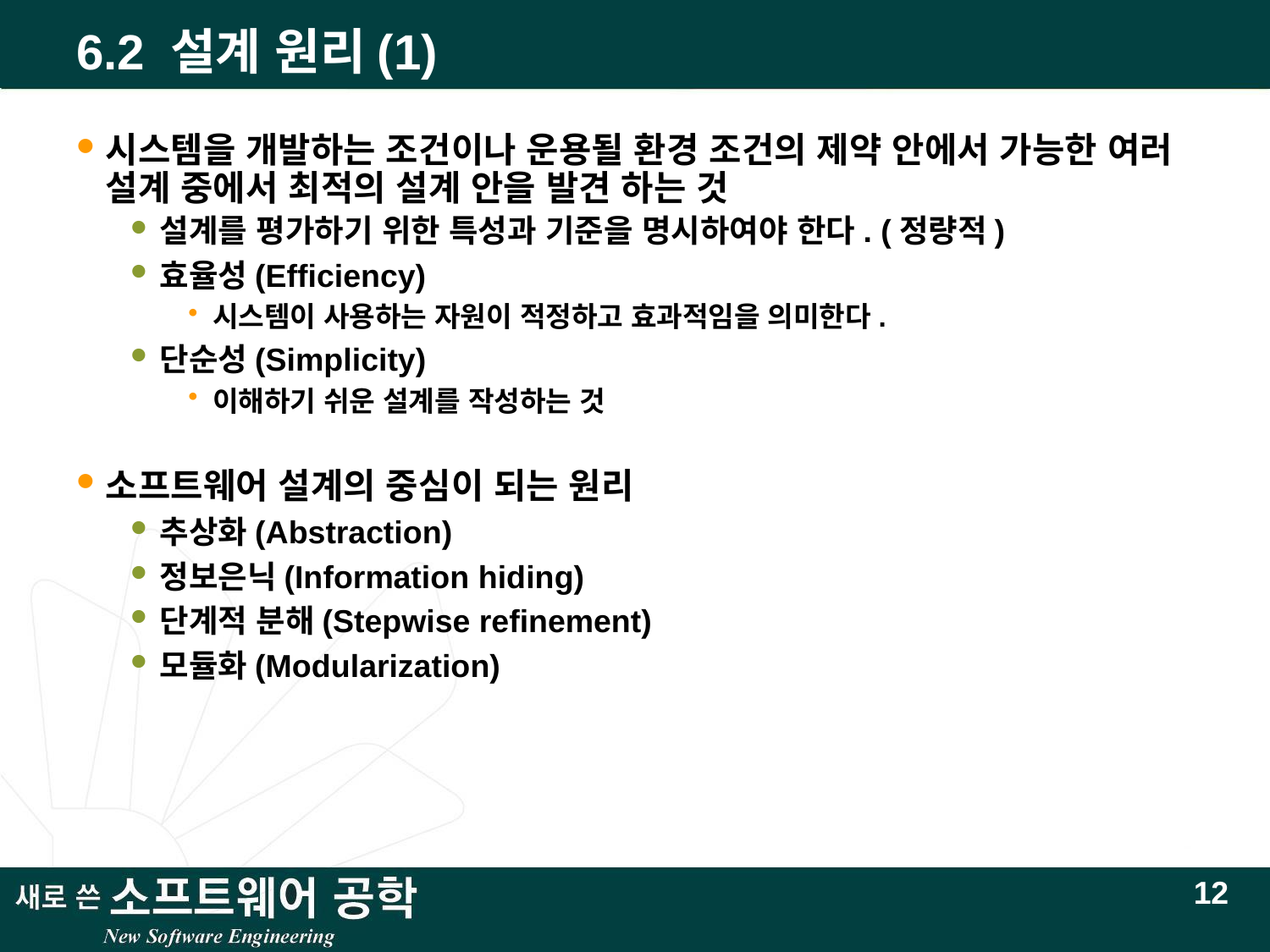

# 6.2 설계 원리(1)
시스템을 개발하는 조건이나 운용될 환경 조건의 제약 안에서 가능한 여러 설계 중에서 최적의 설계 안을 발견 하는 것
설계를 평가하기 위한 특성과 기준을 명시하여야 한다. (정량적)
효율성(Efficiency)
시스템이 사용하는 자원이 적정하고 효과적임을 의미한다.
단순성(Simplicity)
이해하기 쉬운 설계를 작성하는 것

소프트웨어 설계의 중심이 되는 원리
추상화(Abstraction)
정보은닉(Information hiding)
단계적 분해(Stepwise refinement)
모듈화(Modularization)